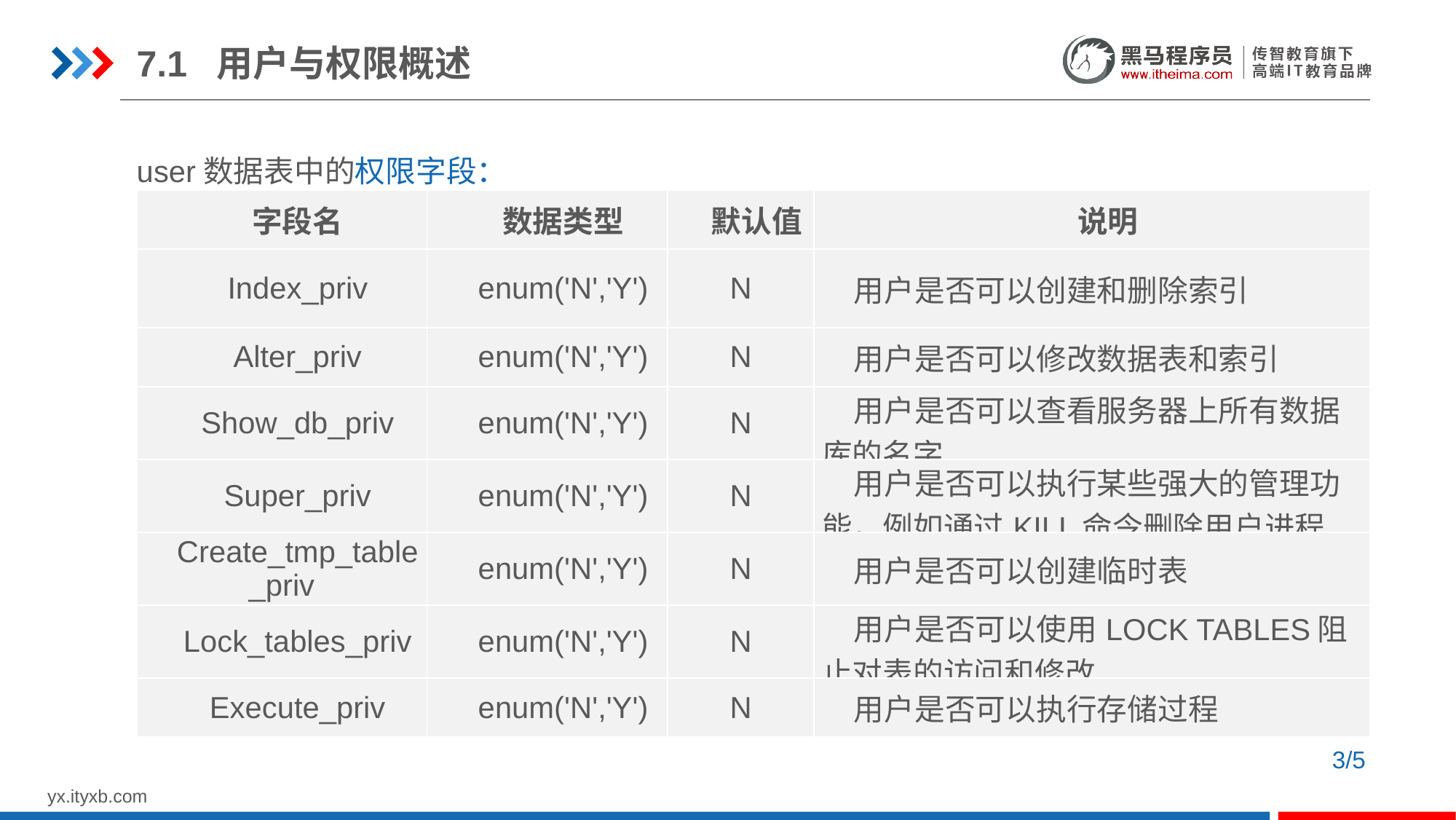

7.1  用户与权限概述
user数据表中的权限字段：
| 字段名 | 数据类型 | 默认值 | 说明 |
| --- | --- | --- | --- |
| Index\_priv | enum('N','Y') | N | 用户是否可以创建和删除索引 |
| Alter\_priv | enum('N','Y') | N | 用户是否可以修改数据表和索引 |
| Show\_db\_priv | enum('N','Y') | N | 用户是否可以查看服务器上所有数据库的名字 |
| Super\_priv | enum('N','Y') | N | 用户是否可以执行某些强大的管理功能，例如通过KILL命令删除用户进程 |
| Create\_tmp\_table\_priv | enum('N','Y') | N | 用户是否可以创建临时表 |
| Lock\_tables\_priv | enum('N','Y') | N | 用户是否可以使用LOCK TABLES阻止对表的访问和修改 |
| Execute\_priv | enum('N','Y') | N | 用户是否可以执行存储过程 |
3/5